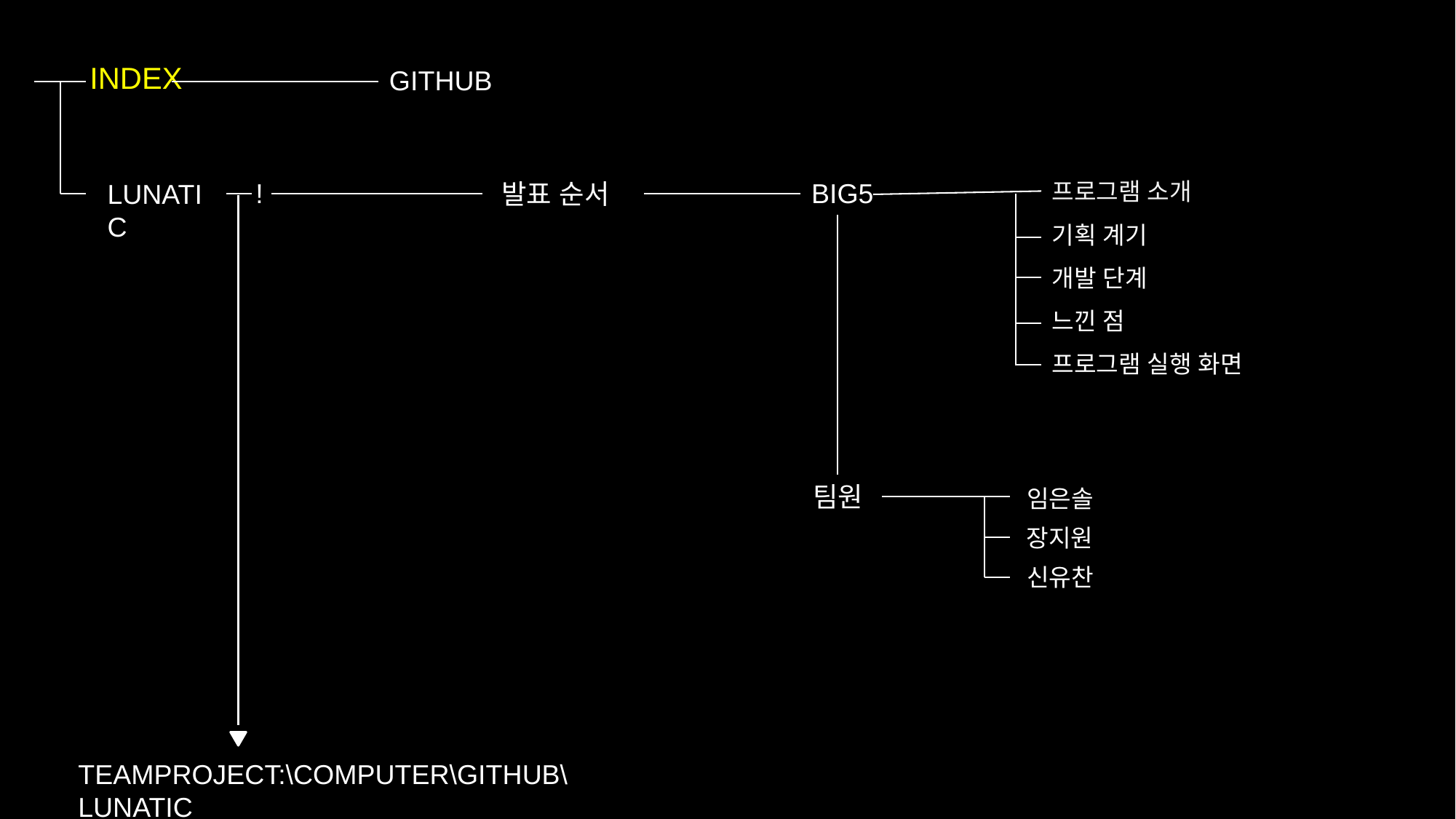

GITHUB
!
BIG5
프로그램 소개
LUNATIC
발표 순서
기획 계기
개발 단계
느낀 점
프로그램 실행 화면
팀원
임은솔
장지원
신유찬

TEAMPROJECT:\COMPUTER\GITHUB\LUNATIC